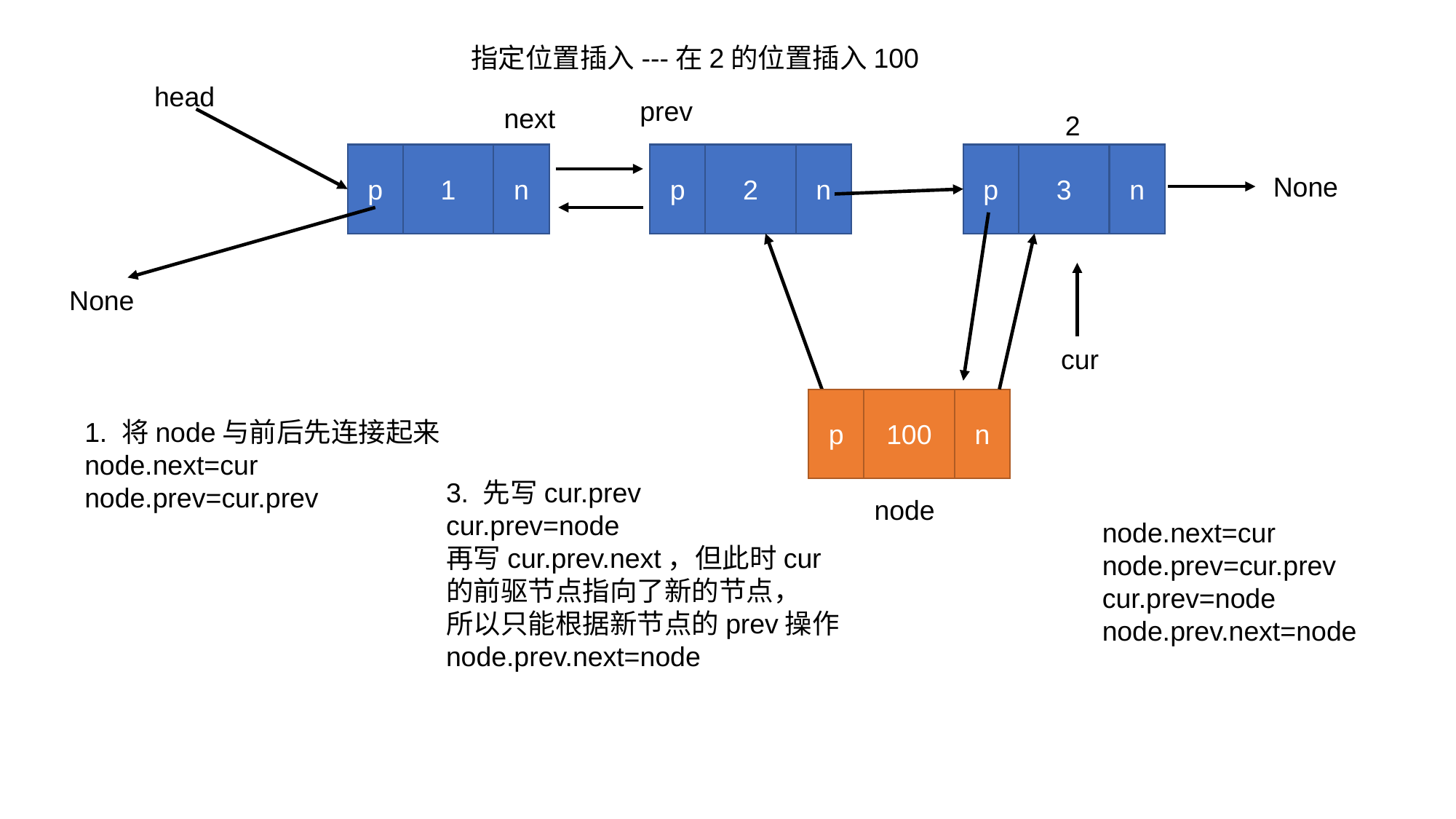

指定位置插入---在2的位置插入100
head
prev
next
2
n
p
3
n
p
1
n
p
2
None
cur
None
n
p
100
1. 将node与前后先连接起来
node.next=cur
node.prev=cur.prev
3. 先写cur.prev
cur.prev=node
再写cur.prev.next，但此时cur
的前驱节点指向了新的节点，
所以只能根据新节点的prev操作
node.prev.next=node
node
node.next=cur
node.prev=cur.prev
cur.prev=node
node.prev.next=node